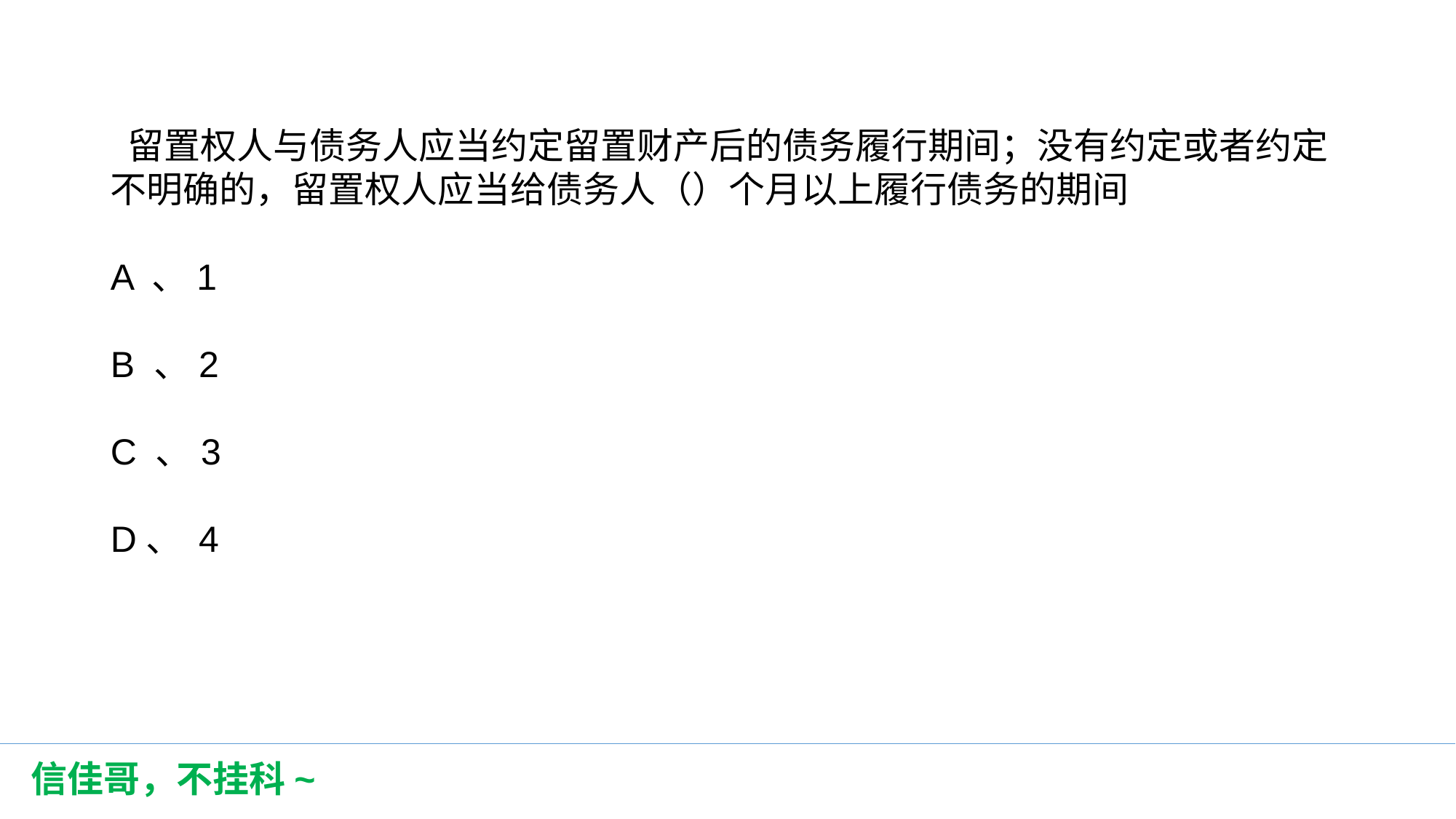

留置权人与债务人应当约定留置财产后的债务履行期间；没有约定或者约定不明确的，留置权人应当给债务人（）个月以上履行债务的期间

A 、1

B 、2

C 、3

D、 4